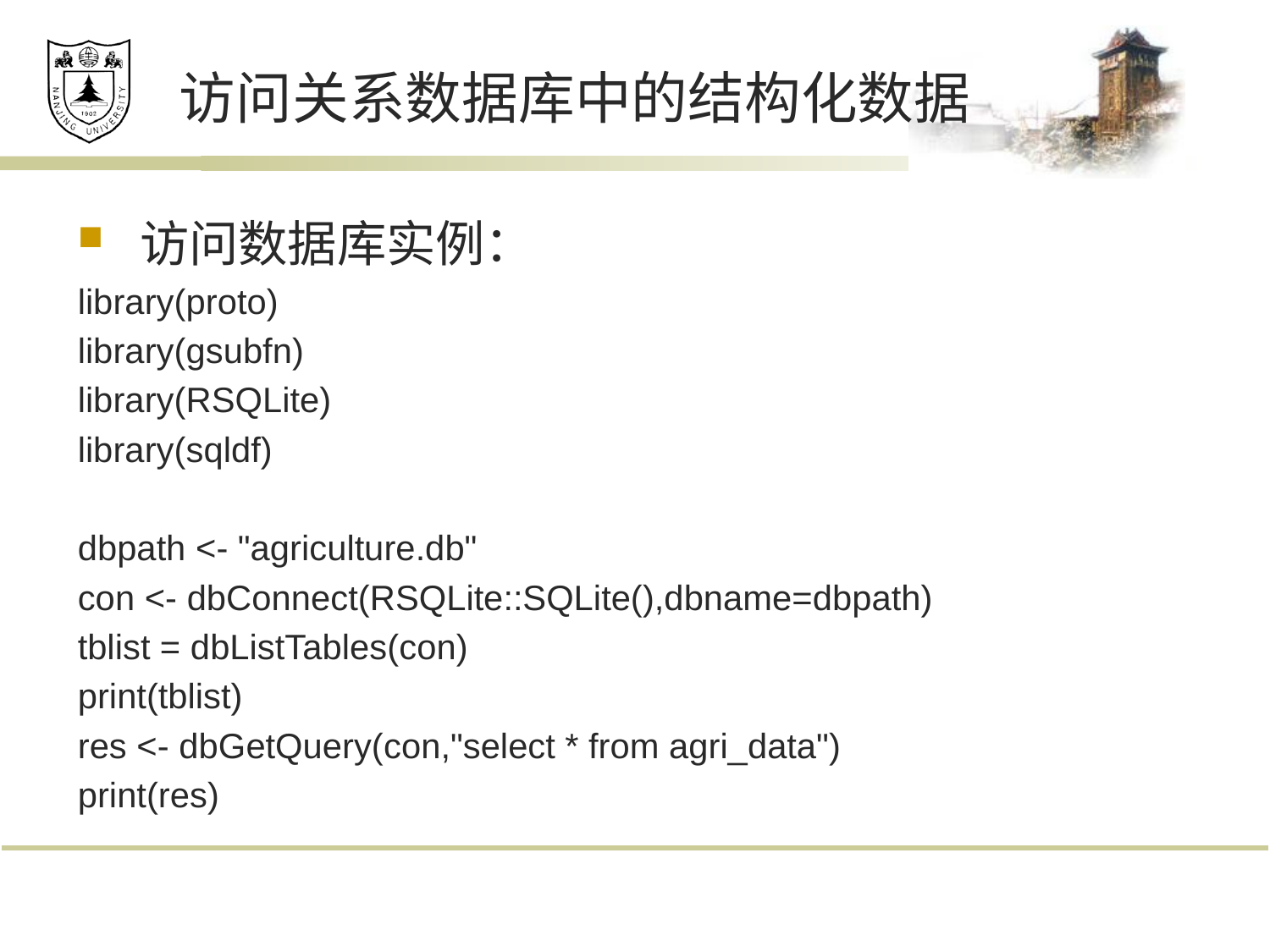

# 访问关系数据库中的结构化数据
访问数据库实例：
library(proto)
library(gsubfn)
library(RSQLite)
library(sqldf)

dbpath <- "agriculture.db"
con <- dbConnect(RSQLite::SQLite(),dbname=dbpath)
tblist = dbListTables(con)
print(tblist)
res <- dbGetQuery(con,"select * from agri_data")
print(res)